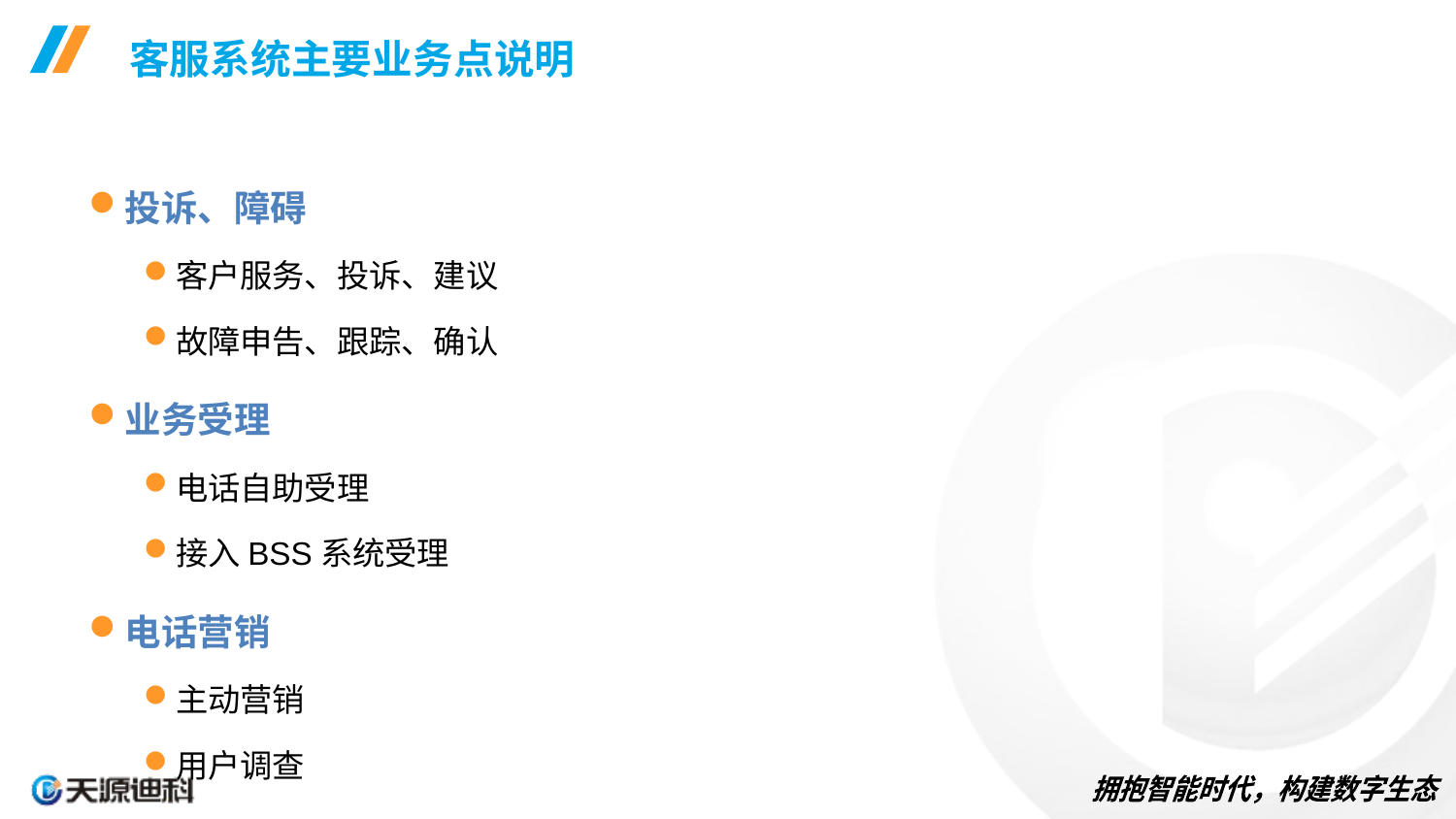

# 客服系统主要业务点说明
投诉、障碍
客户服务、投诉、建议
故障申告、跟踪、确认
业务受理
电话自助受理
接入BSS系统受理
电话营销
主动营销
用户调查

19